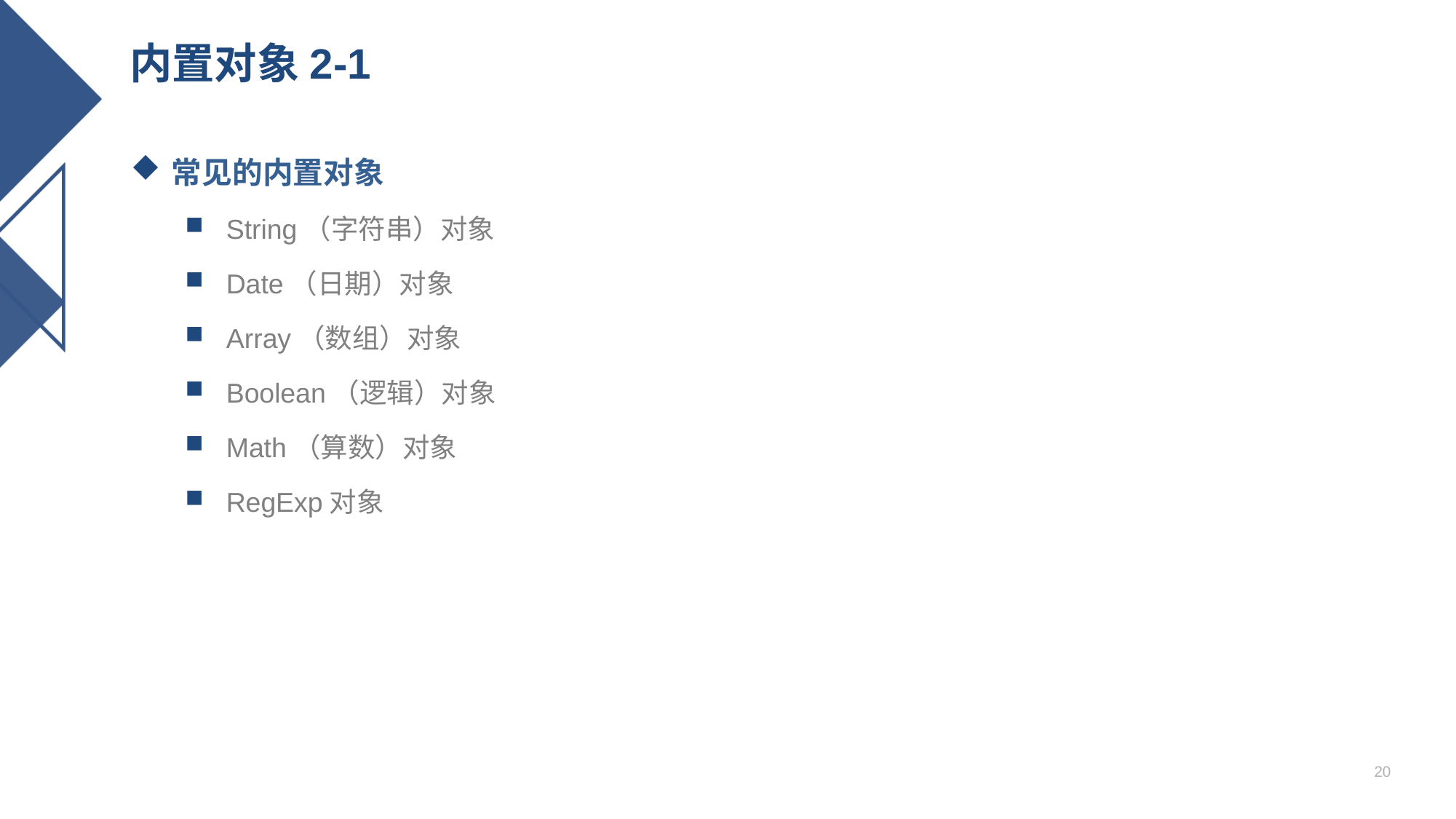

# 内置对象2-1
常见的内置对象
String（字符串）对象
Date（日期）对象
Array（数组）对象
Boolean（逻辑）对象
Math（算数）对象
RegExp对象
20